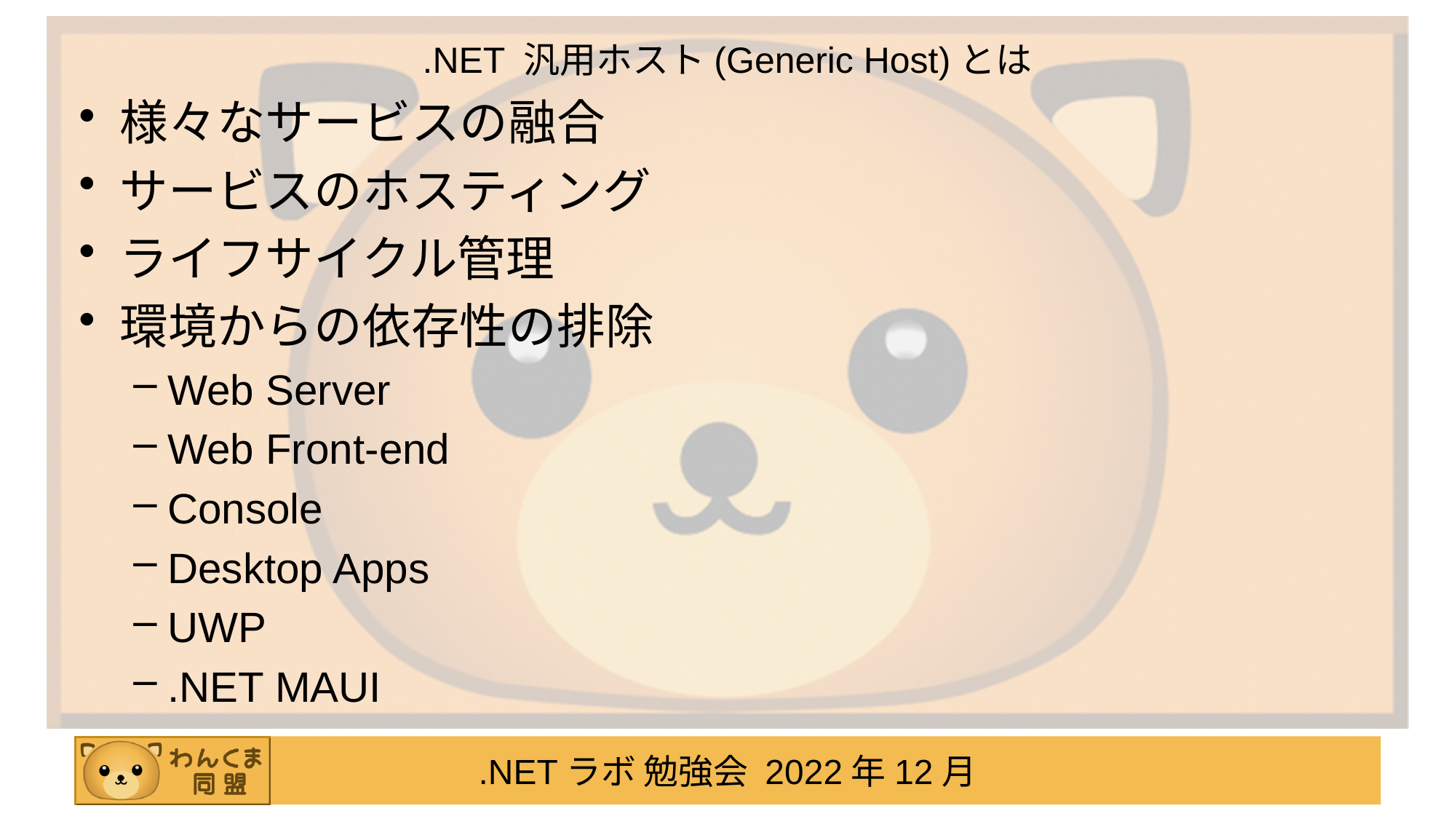

# .NET 汎用ホスト(Generic Host)とは
様々なサービスの融合
サービスのホスティング
ライフサイクル管理
環境からの依存性の排除
Web Server
Web Front-end
Console
Desktop Apps
UWP
.NET MAUI